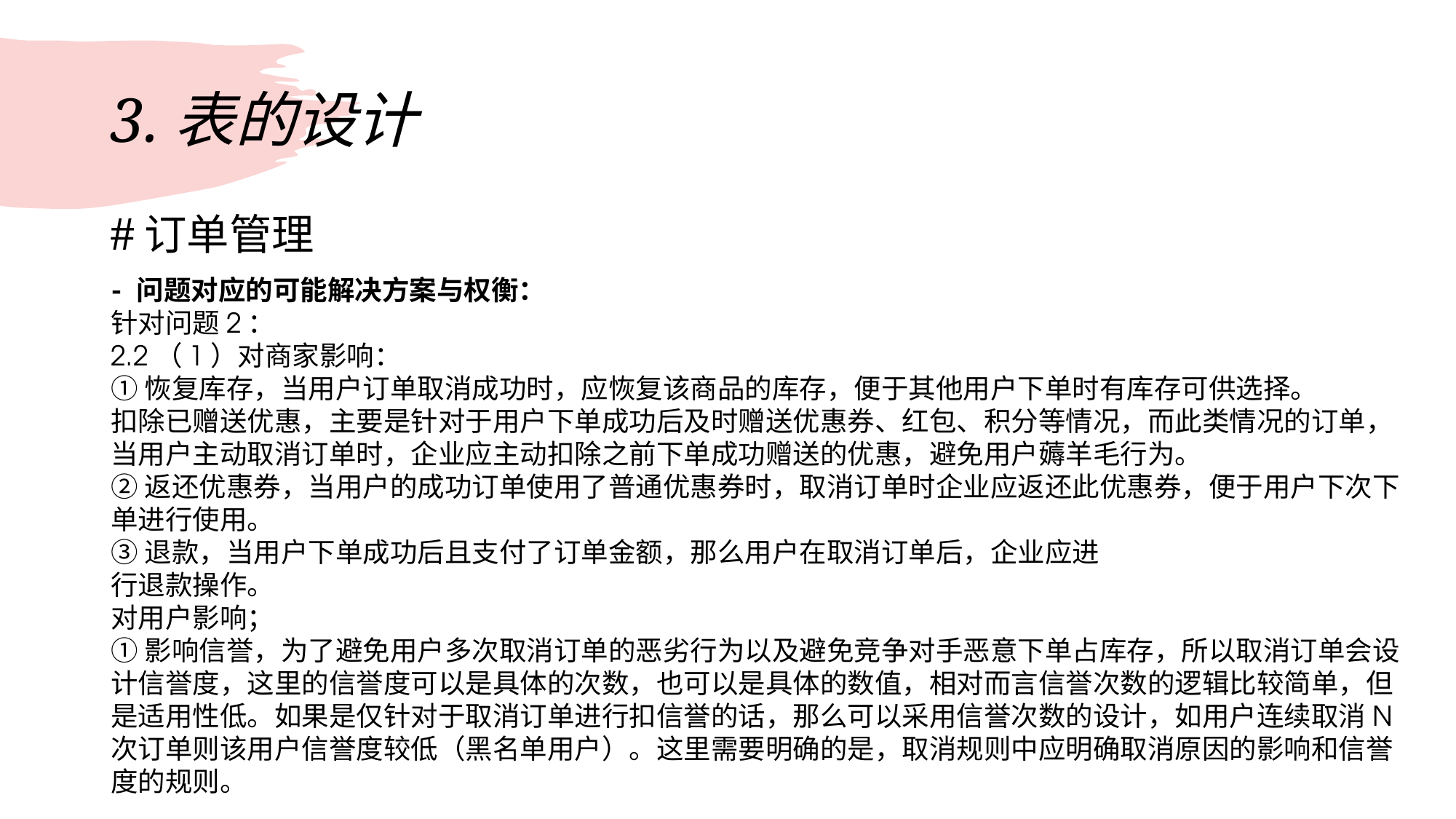

# 3.表的设计
#订单管理
- 问题对应的可能解决方案与权衡：
针对问题2：
2.2（1）对商家影响：
①恢复库存，当用户订单取消成功时，应恢复该商品的库存，便于其他用户下单时有库存可供选择。
扣除已赠送优惠，主要是针对于用户下单成功后及时赠送优惠券、红包、积分等情况，而此类情况的订单，当用户主动取消订单时，企业应主动扣除之前下单成功赠送的优惠，避免用户薅羊毛行为。
②返还优惠券，当用户的成功订单使用了普通优惠券时，取消订单时企业应返还此优惠券，便于用户下次下单进行使用。
③退款，当用户下单成功后且支付了订单金额，那么用户在取消订单后，企业应进
行退款操作。
对用户影响；
①影响信誉，为了避免用户多次取消订单的恶劣行为以及避免竞争对手恶意下单占库存，所以取消订单会设计信誉度，这里的信誉度可以是具体的次数，也可以是具体的数值，相对而言信誉次数的逻辑比较简单，但是适用性低。如果是仅针对于取消订单进行扣信誉的话，那么可以采用信誉次数的设计，如用户连续取消N次订单则该用户信誉度较低（黑名单用户）。这里需要明确的是，取消规则中应明确取消原因的影响和信誉度的规则。